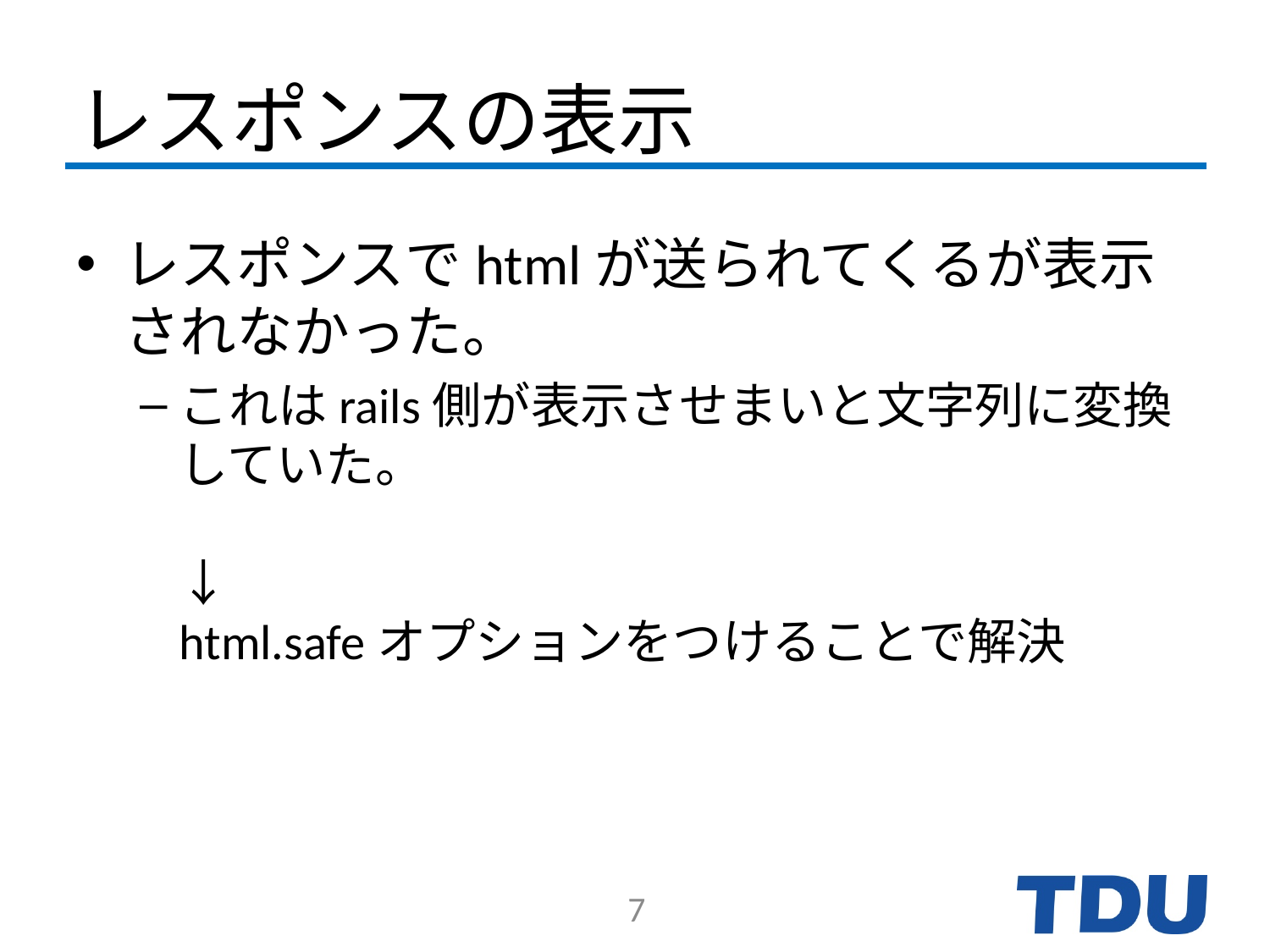

# レスポンスの表示
レスポンスでhtmlが送られてくるが表示されなかった。
これはrails側が表示させまいと文字列に変換していた。
↓
html.safeオプションをつけることで解決
7